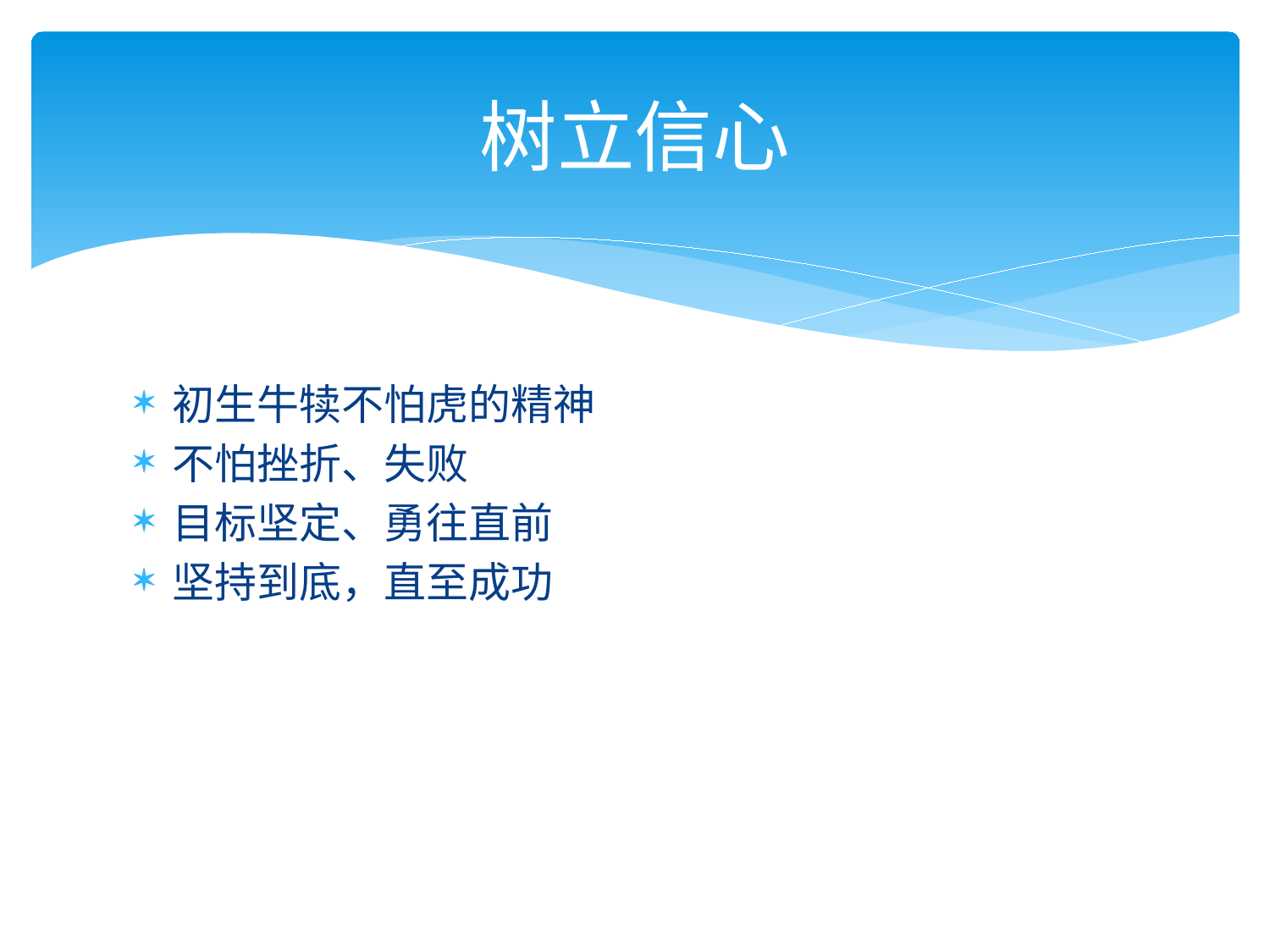

# 树立信心
初生牛犊不怕虎的精神
不怕挫折、失败
目标坚定、勇往直前
坚持到底，直至成功